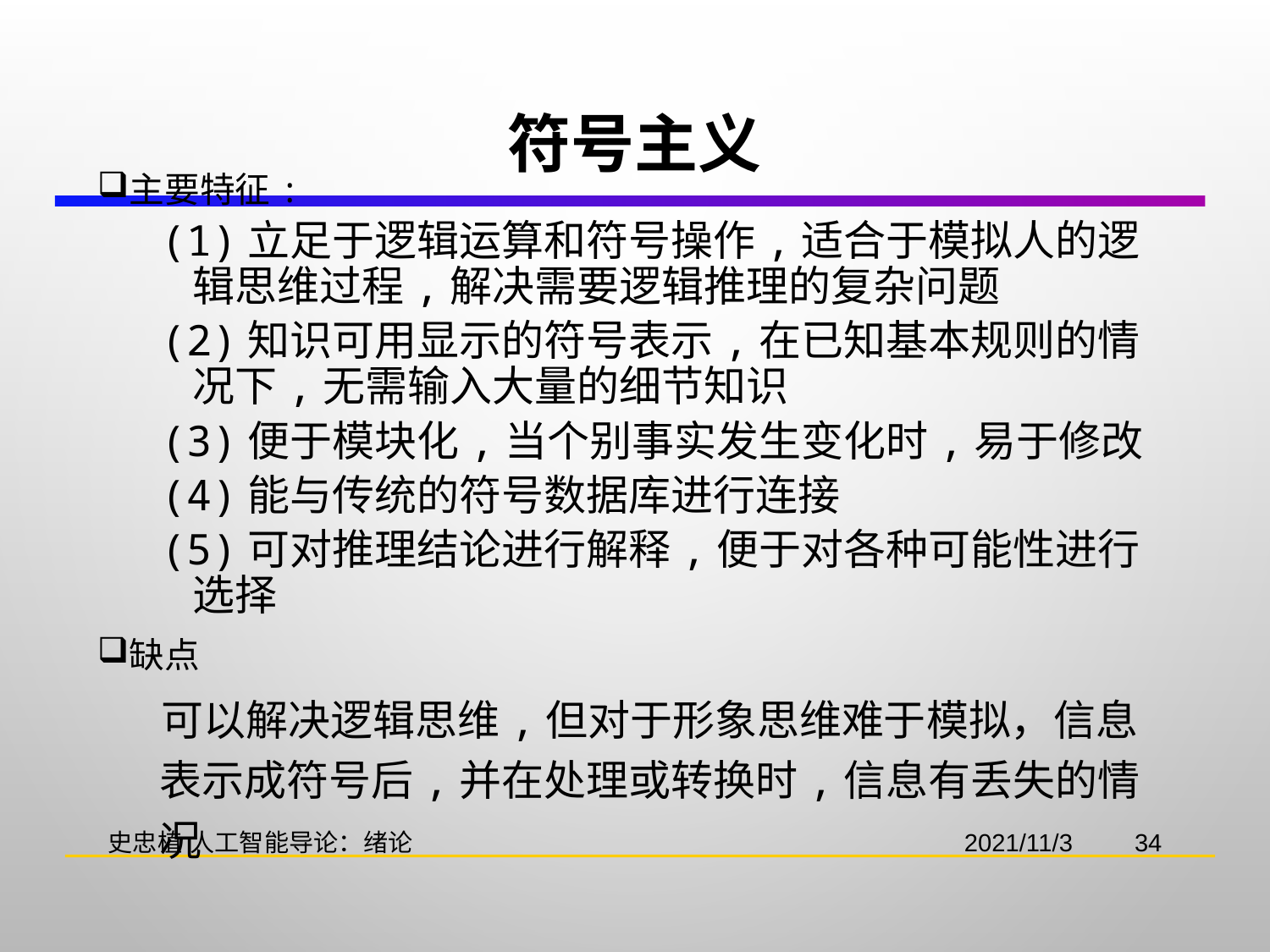

# 符号主义
主要特征:
(1)立足于逻辑运算和符号操作,适合于模拟人的逻辑思维过程,解决需要逻辑推理的复杂问题
(2)知识可用显示的符号表示,在已知基本规则的情况下,无需输入大量的细节知识
(3)便于模块化,当个别事实发生变化时,易于修改
(4)能与传统的符号数据库进行连接
(5)可对推理结论进行解释,便于对各种可能性进行选择
缺点
可以解决逻辑思维,但对于形象思维难于模拟，信息表示成符号后,并在处理或转换时,信息有丢失的情况
史忠植 人工智能导论：绪论
2021/11/3
34